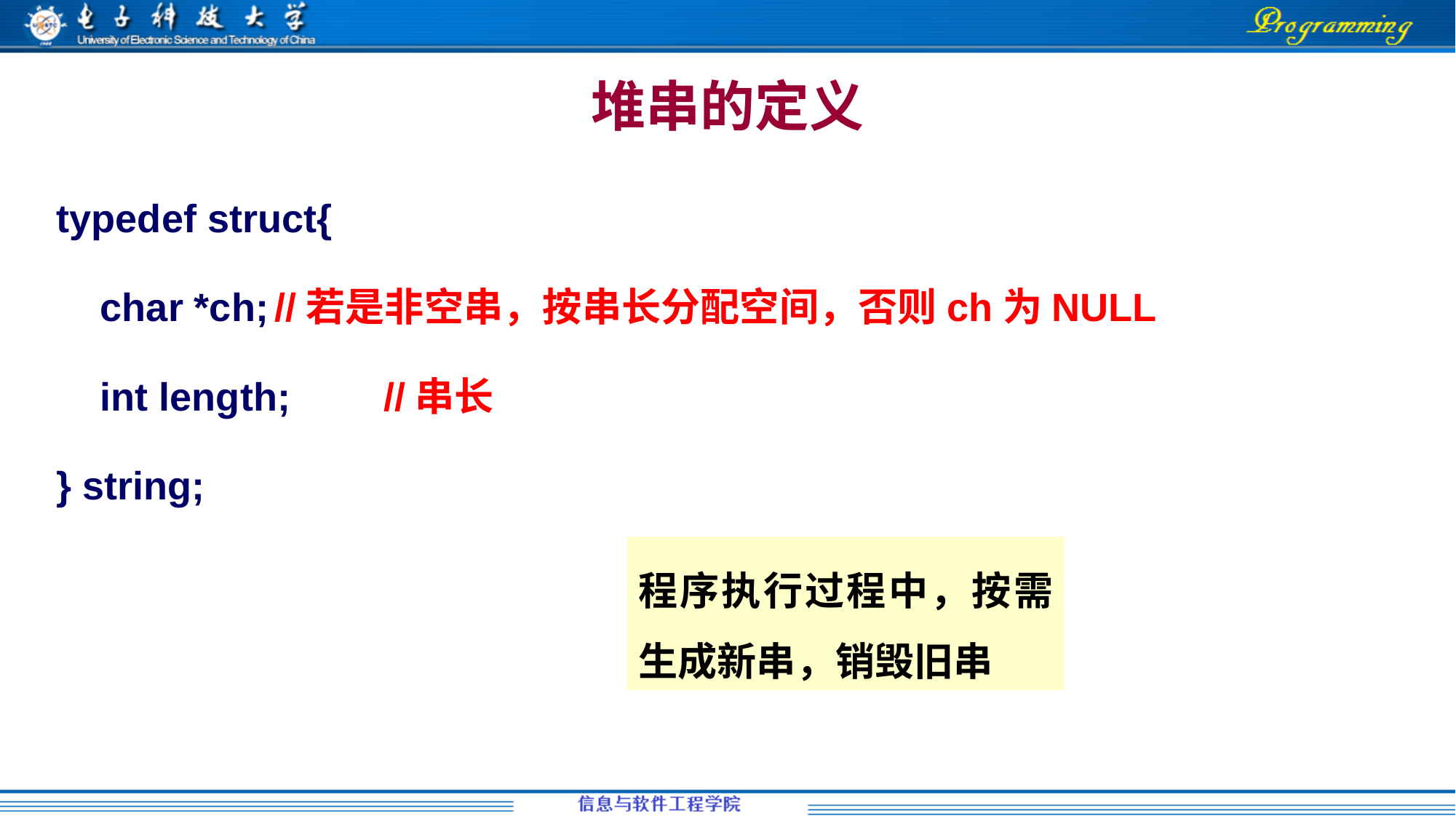

# 堆串的定义
typedef struct{
    char *ch;	//若是非空串，按串长分配空间，否则ch为NULL
    int length;	//串长
} string;

程序执行过程中，按需生成新串，销毁旧串